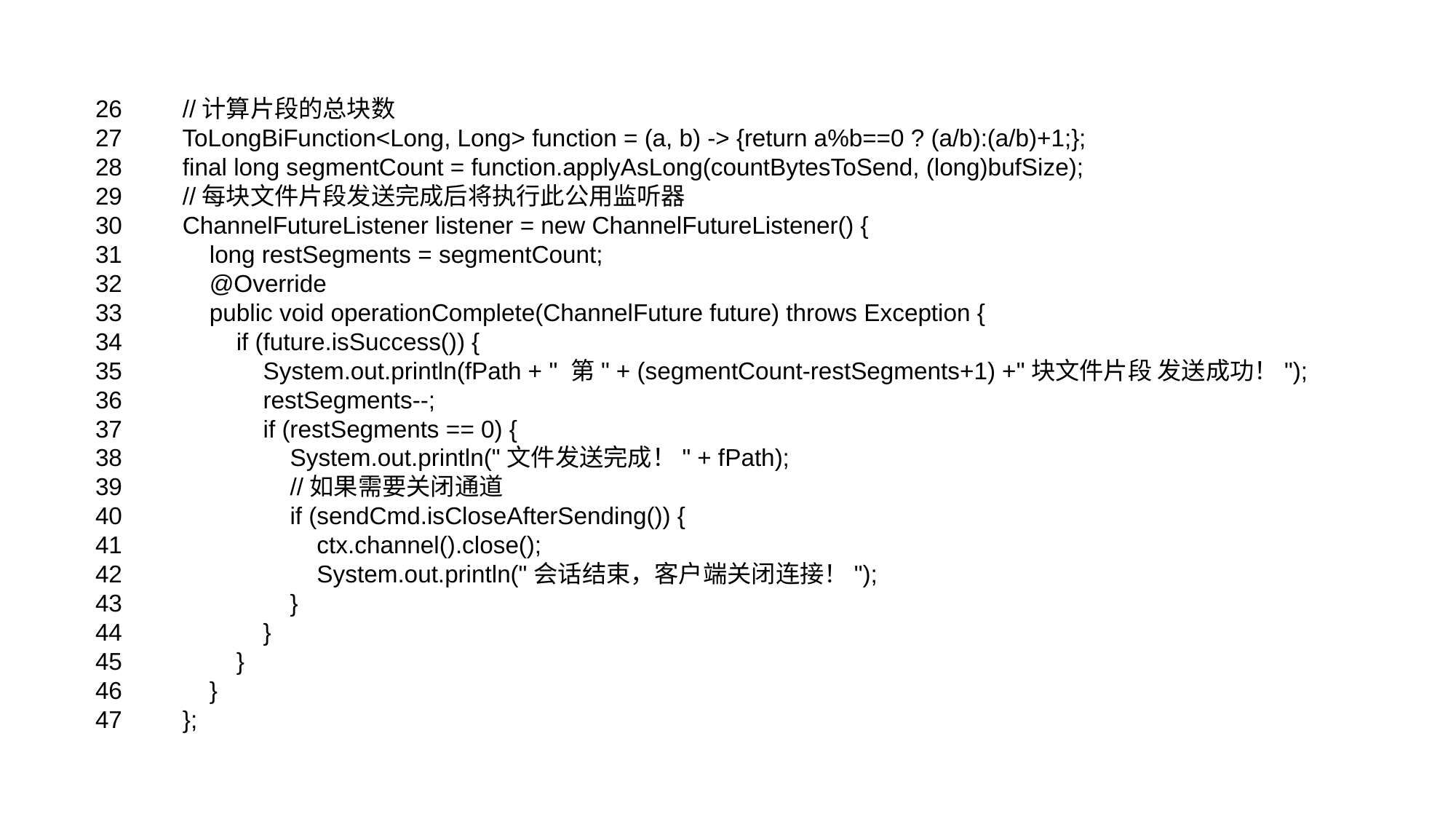

26         //计算片段的总块数
27         ToLongBiFunction<Long, Long> function = (a, b) -> {return a%b==0 ? (a/b):(a/b)+1;};
28         final long segmentCount = function.applyAsLong(countBytesToSend, (long)bufSize);
29         //每块文件片段发送完成后将执行此公用监听器
30         ChannelFutureListener listener = new ChannelFutureListener() {
31             long restSegments = segmentCount;
32             @Override
33             public void operationComplete(ChannelFuture future) throws Exception {
34                 if (future.isSuccess()) {
35                     System.out.println(fPath + " 第" + (segmentCount-restSegments+1) +"块文件片段 发送成功！");
36                     restSegments--;
37                     if (restSegments == 0) {
38                         System.out.println("文件发送完成！" + fPath);
39                         //如果需要关闭通道
40                         if (sendCmd.isCloseAfterSending()) {
41                             ctx.channel().close();
42                             System.out.println("会话结束，客户端关闭连接！");
43                         }
44                     }
45                 }
46             }
47         };